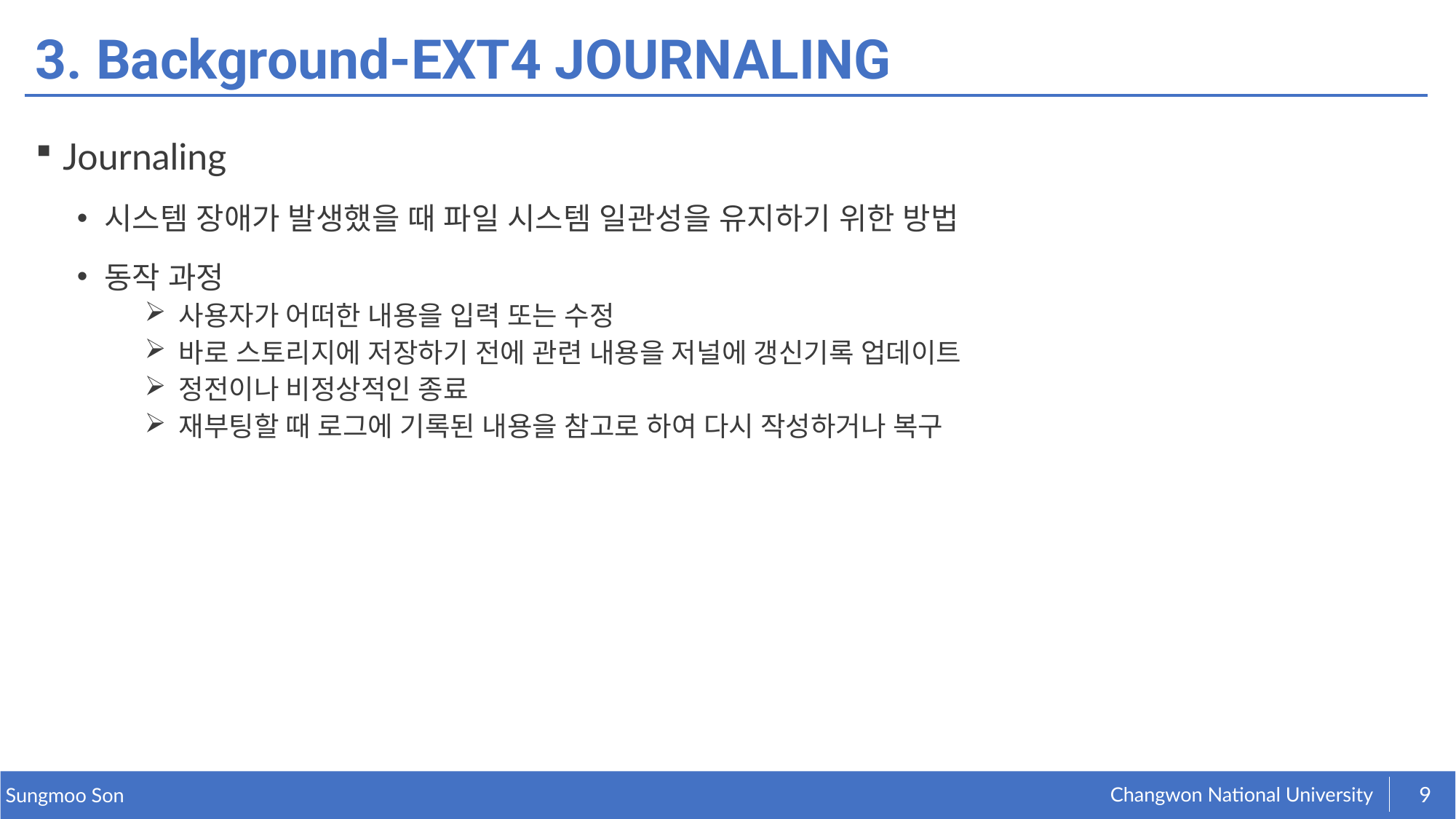

# 3. Background-EXT4 JOURNALING
Journaling
시스템 장애가 발생했을 때 파일 시스템 일관성을 유지하기 위한 방법
동작 과정
사용자가 어떠한 내용을 입력 또는 수정
바로 스토리지에 저장하기 전에 관련 내용을 저널에 갱신기록 업데이트
정전이나 비정상적인 종료
재부팅할 때 로그에 기록된 내용을 참고로 하여 다시 작성하거나 복구
9